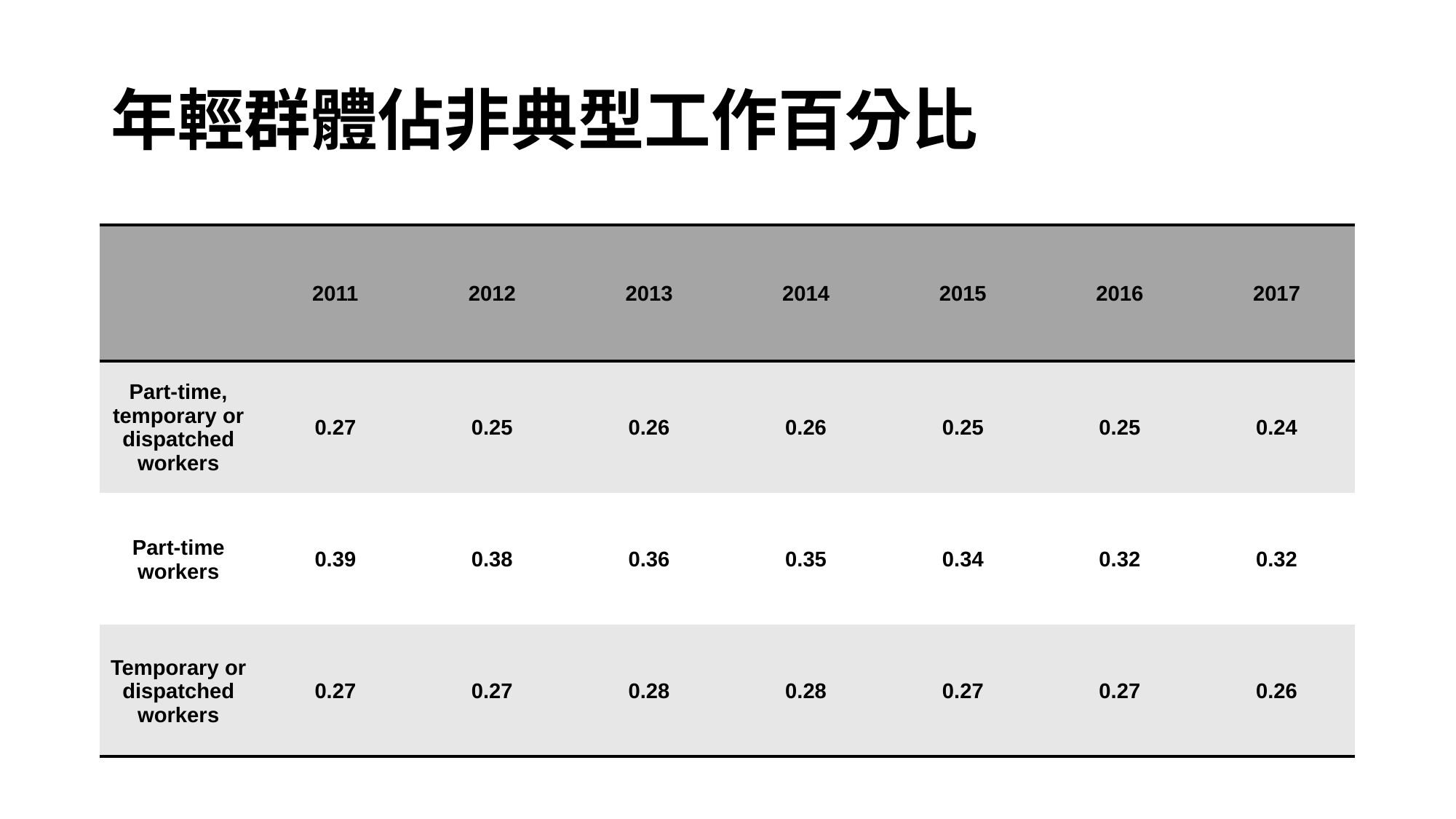

# 年輕群體佔非典型工作百分比
|  | 2011 | 2012 | 2013 | 2014 | 2015 | 2016 | 2017 |
| --- | --- | --- | --- | --- | --- | --- | --- |
| Part-time, temporary or dispatched workers | 0.27 | 0.25 | 0.26 | 0.26 | 0.25 | 0.25 | 0.24 |
| Part-time workers | 0.39 | 0.38 | 0.36 | 0.35 | 0.34 | 0.32 | 0.32 |
| Temporary or dispatched workers | 0.27 | 0.27 | 0.28 | 0.28 | 0.27 | 0.27 | 0.26 |